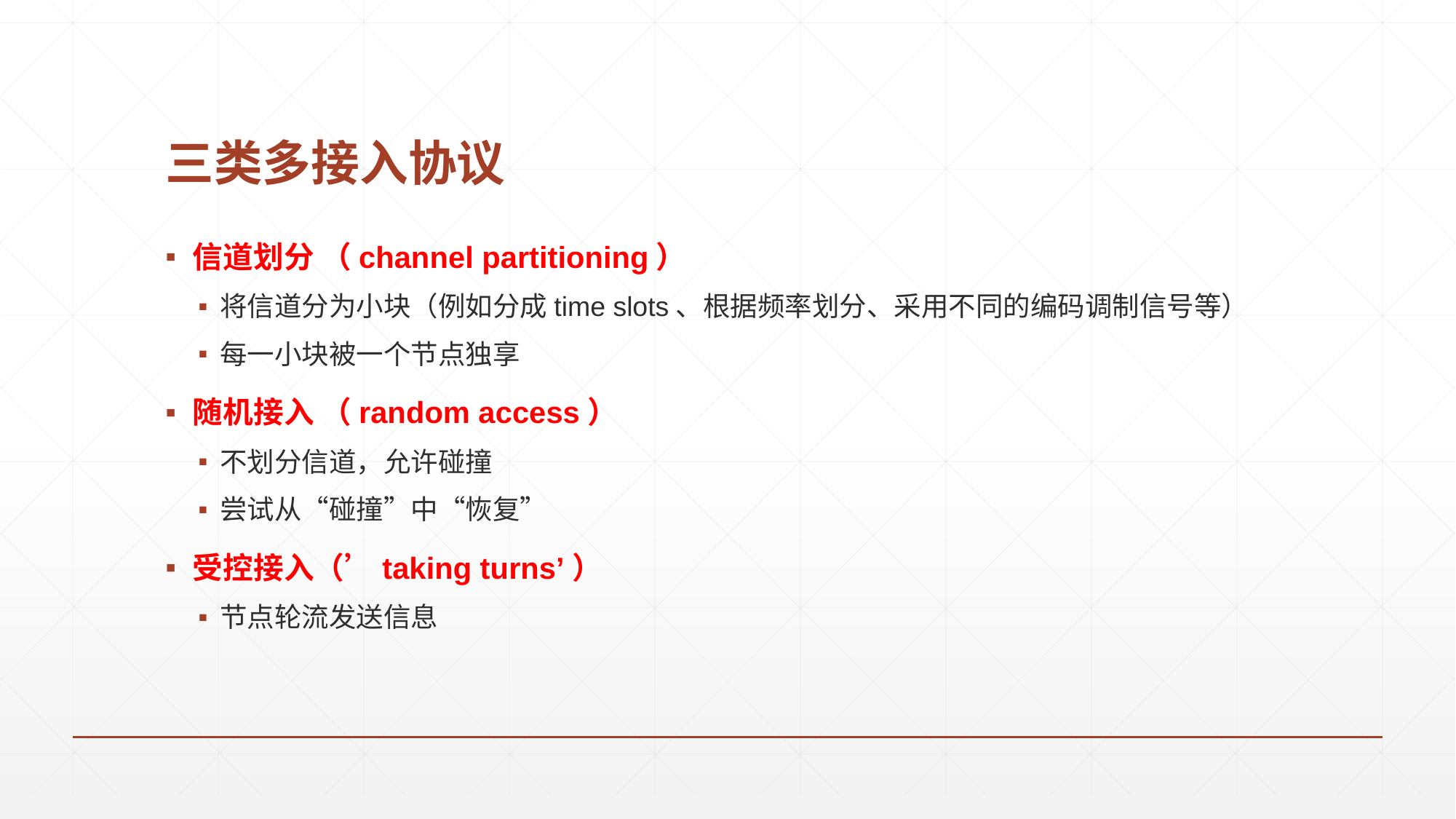

# 三类多接入协议
信道划分 （channel partitioning）
将信道分为小块（例如分成time slots、根据频率划分、采用不同的编码调制信号等）
每一小块被一个节点独享
随机接入 （random access）
不划分信道，允许碰撞
尝试从“碰撞”中“恢复”
受控接入（’taking turns’）
节点轮流发送信息